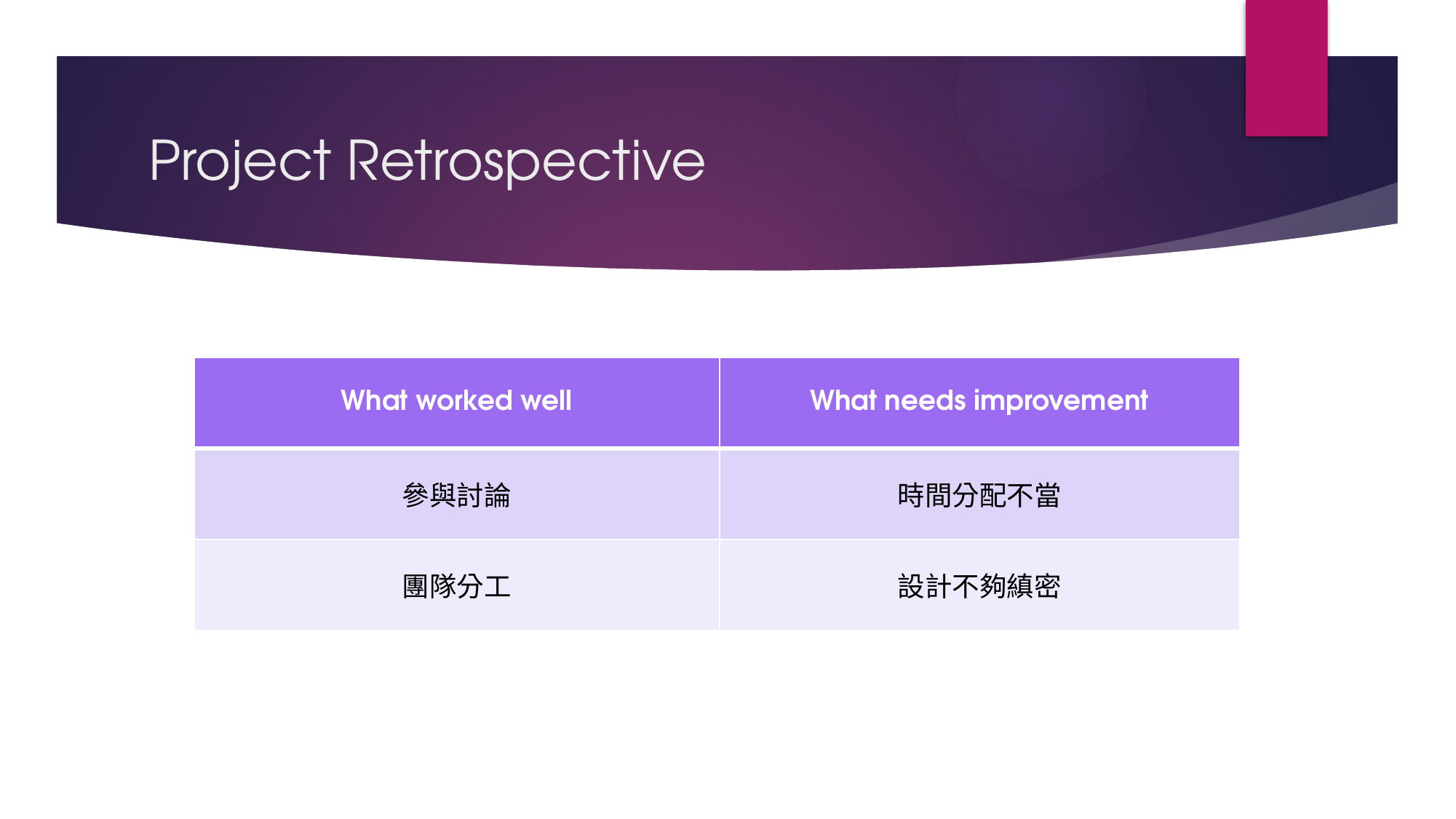

# Project Retrospective
| What worked well | What needs improvement |
| --- | --- |
| 參與討論 | 時間分配不當 |
| 團隊分工 | 設計不夠縝密 |